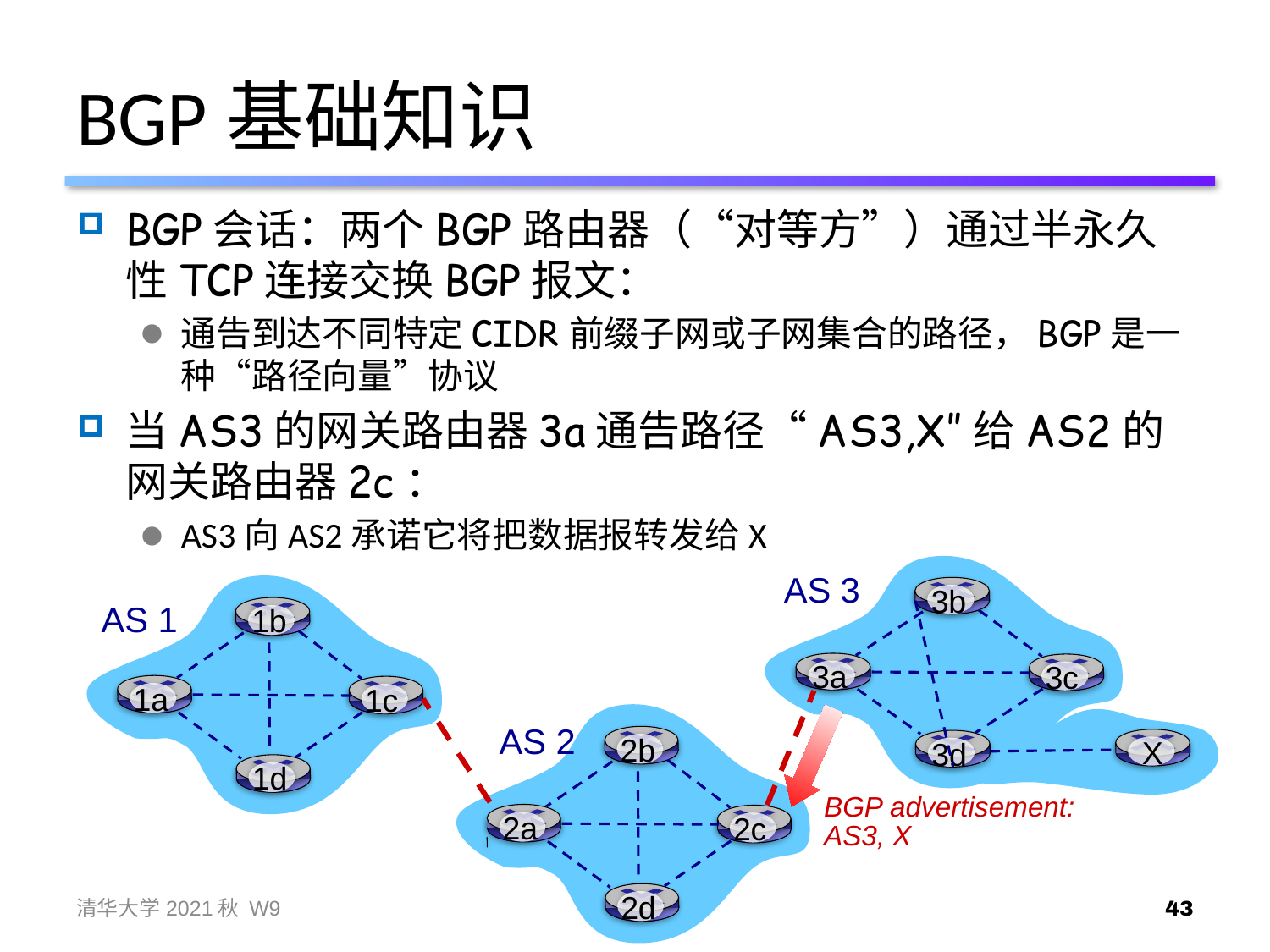

# BGP基础知识
BGP会话：两个BGP路由器（“对等方”）通过半永久性TCP连接交换BGP报文：
通告到达不同特定CIDR前缀子网或子网集合的路径，BGP是一种“路径向量”协议
当AS3的网关路由器3a通告路径“AS3,X”给AS2的网关路由器2c：
AS3向AS2承诺它将把数据报转发给X

AS 3
3b

3a

3c

3d

1b

1a

1c

1d

AS 1

2b

2a

2c

2d

BGP advertisement:
AS3, X

  X

AS 2
清华大学2021秋 W9
43